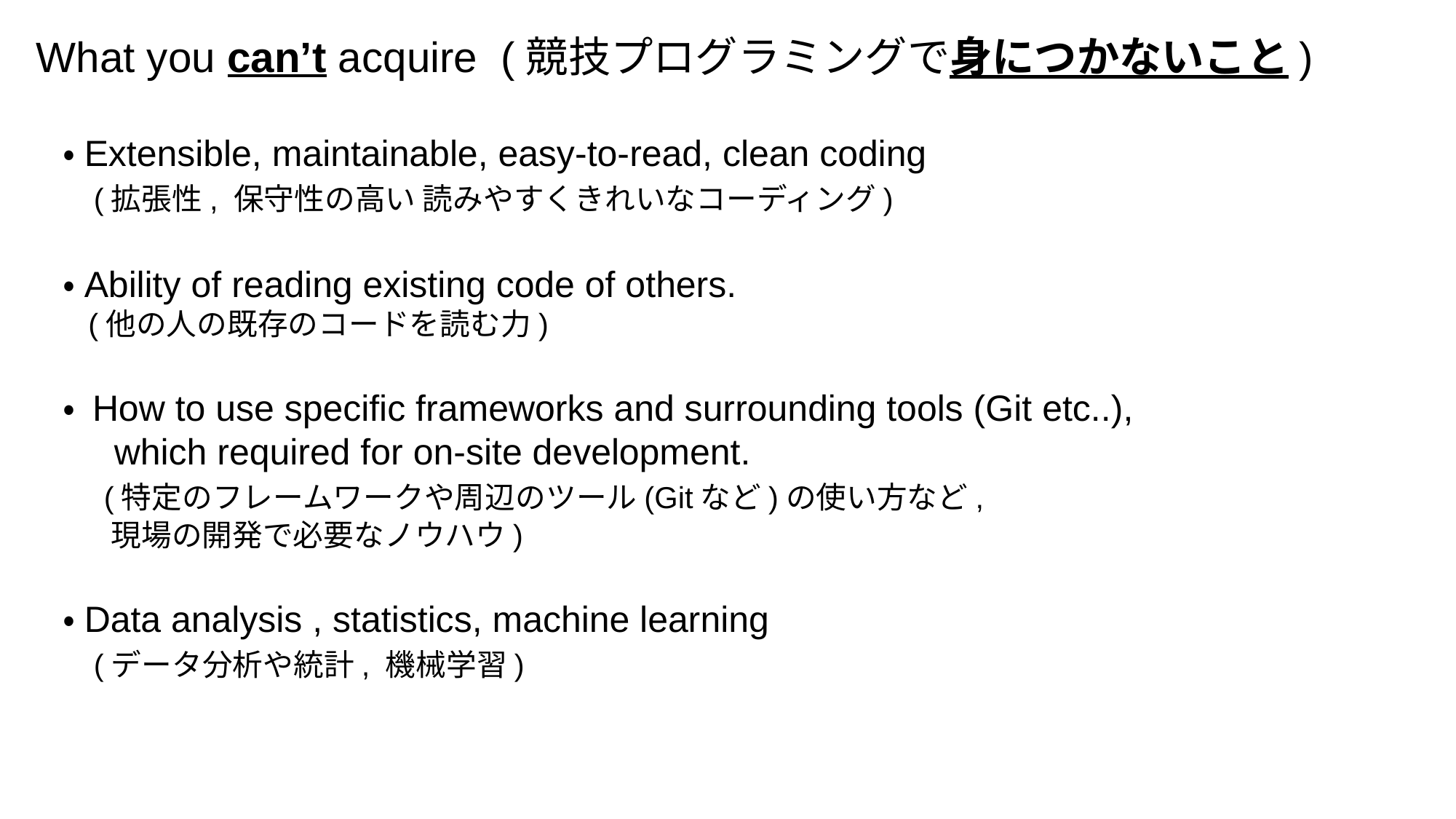

What you can’t acquire  (競技プログラミングで身につかないこと)
・Extensible, maintainable, easy-to-read, clean coding
   (拡張性, 保守性の高い 読みやすくきれいなコーディング)

・Ability of reading existing code of others.
   (他の人の既存のコードを読む力)

・ How to use specific frameworks and surrounding tools (Git etc..),
     which required for on-site development.
    (特定のフレームワークや周辺のツール(Gitなど)の使い方など,
      現場の開発で必要なノウハウ)

・Data analysis , statistics, machine learning
   (データ分析や統計, 機械学習)